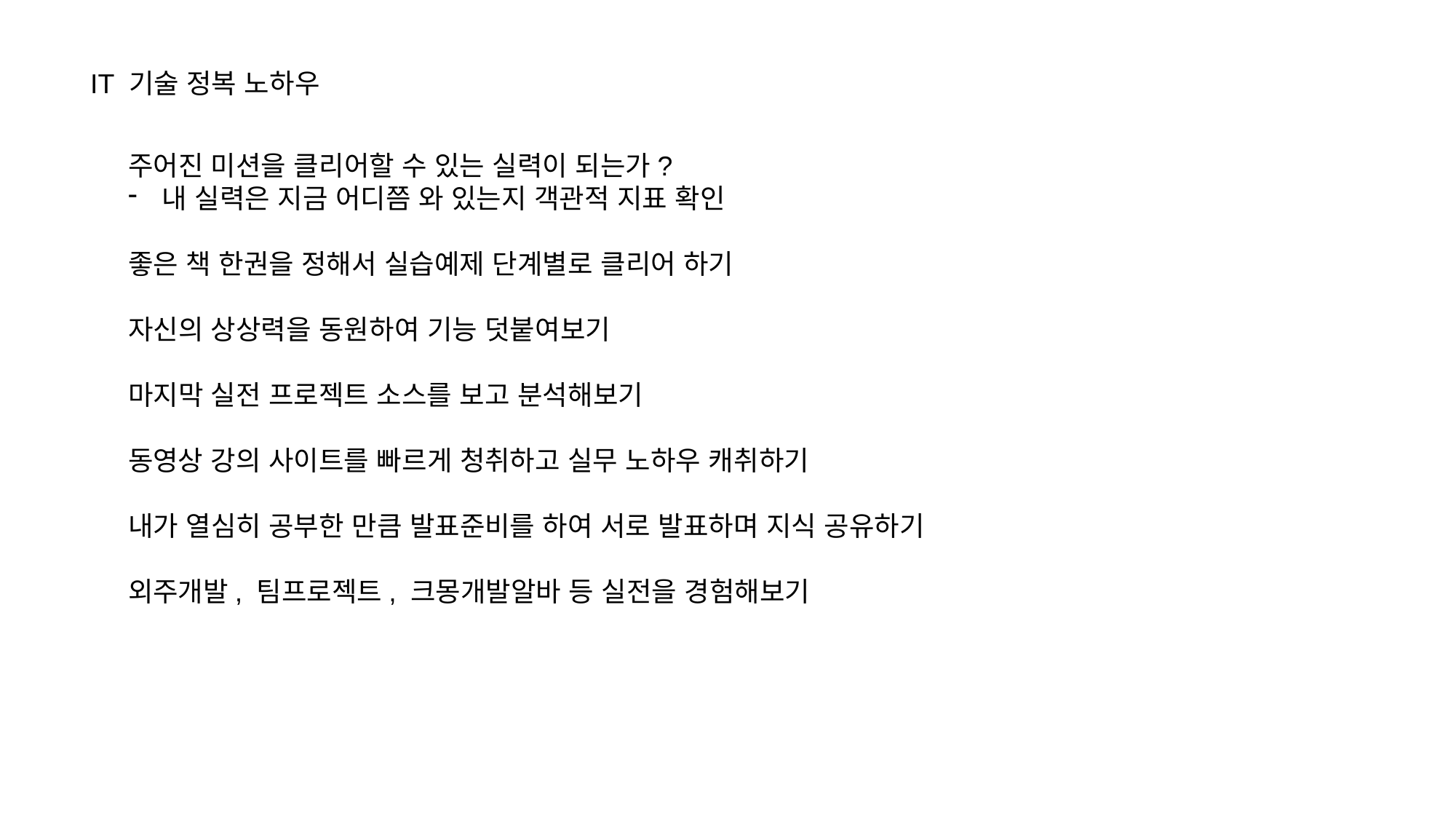

IT 기술 정복 노하우
주어진 미션을 클리어할 수 있는 실력이 되는가?
내 실력은 지금 어디쯤 와 있는지 객관적 지표 확인

좋은 책 한권을 정해서 실습예제 단계별로 클리어 하기

자신의 상상력을 동원하여 기능 덧붙여보기

마지막 실전 프로젝트 소스를 보고 분석해보기

동영상 강의 사이트를 빠르게 청취하고 실무 노하우 캐취하기

내가 열심히 공부한 만큼 발표준비를 하여 서로 발표하며 지식 공유하기

외주개발, 팀프로젝트, 크몽개발알바 등 실전을 경험해보기